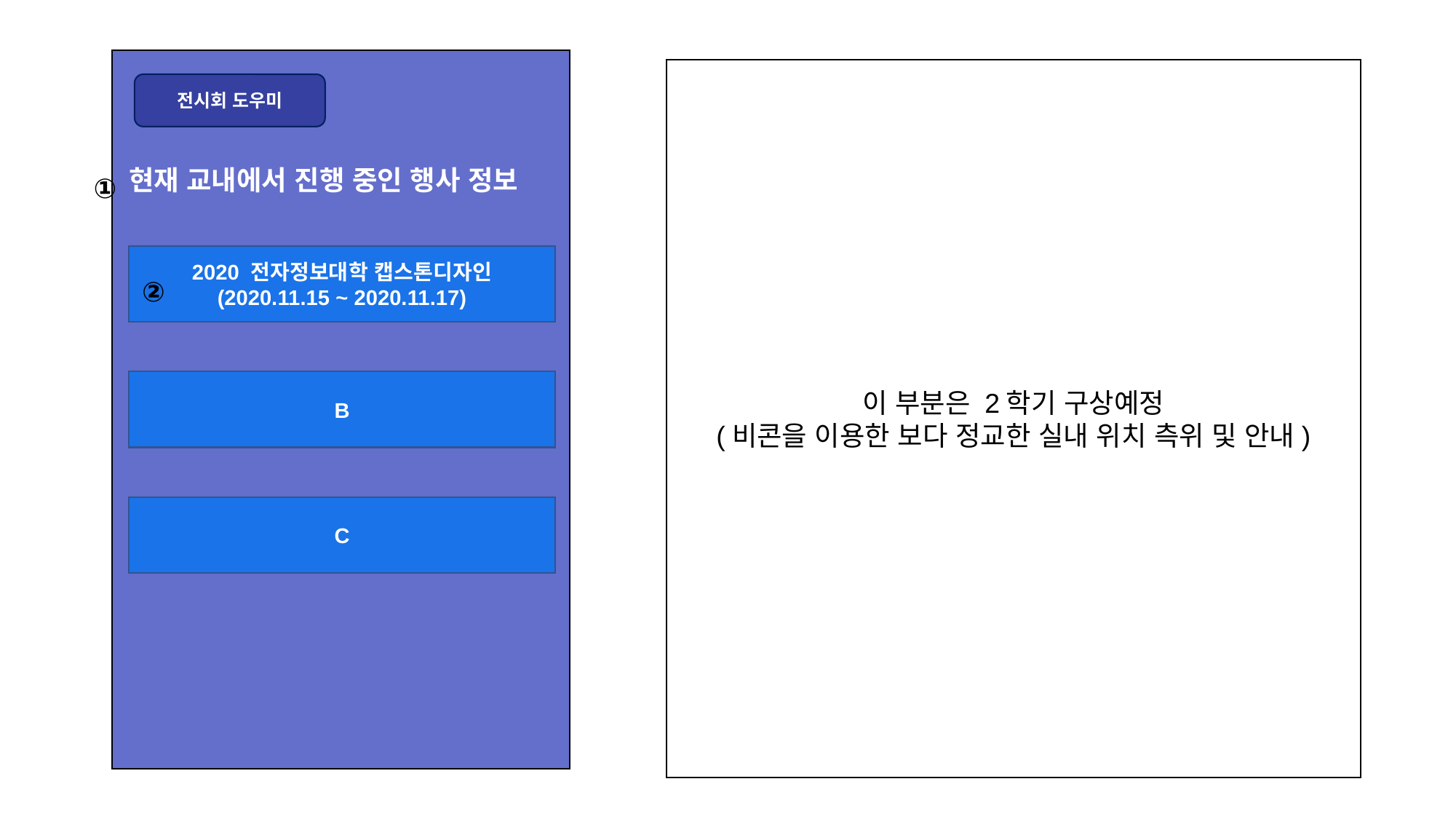

이 부분은 2학기 구상예정
(비콘을 이용한 보다 정교한 실내 위치 측위 및 안내)
전시회 도우미
①
현재 교내에서 진행 중인 행사 정보

2020 전자정보대학 캡스톤디자인
(2020.11.15 ~ 2020.11.17)
②
B
C